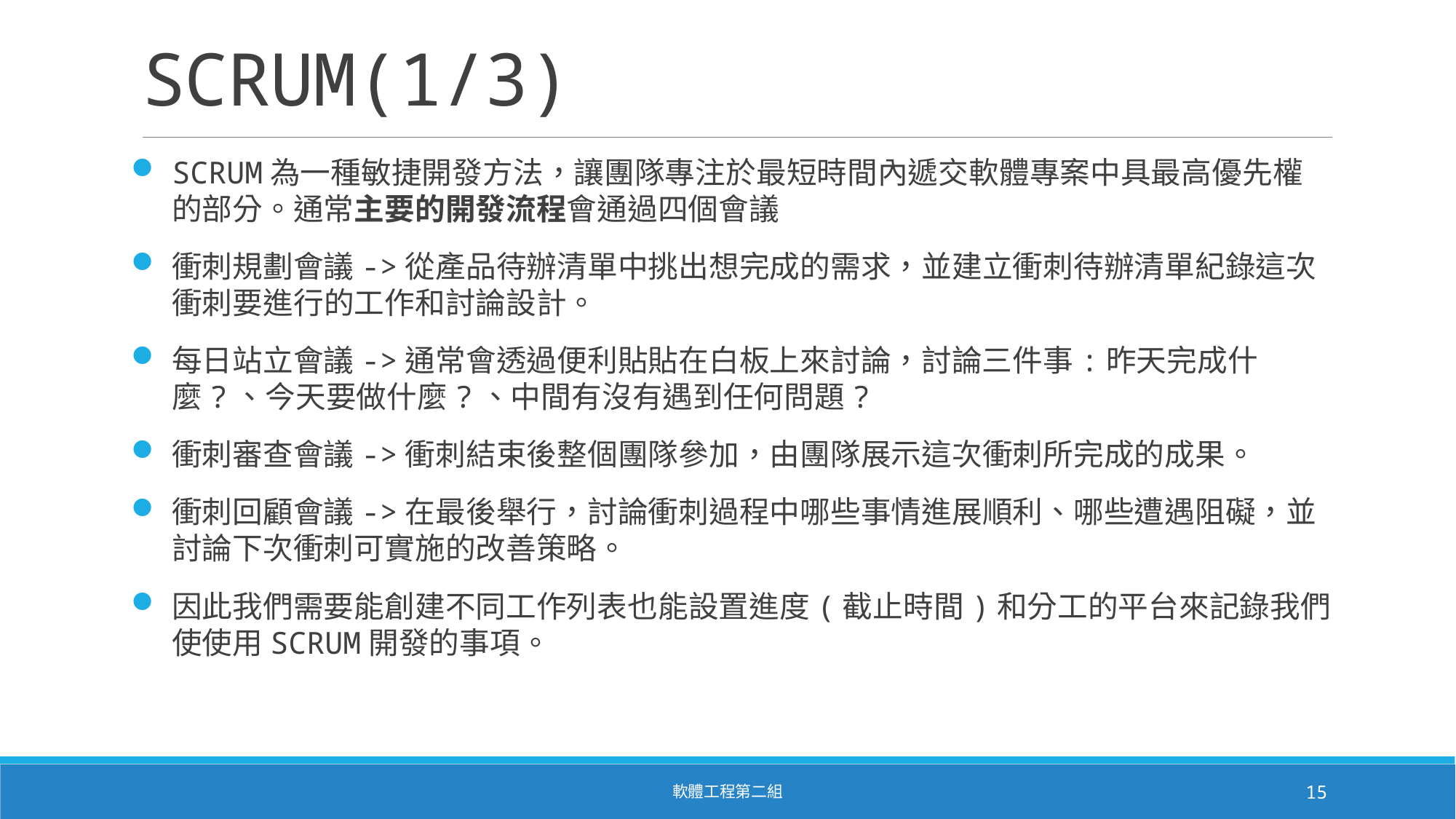

# SCRUM(1/3)
SCRUM為一種敏捷開發方法，讓團隊專注於最短時間內遞交軟體專案中具最高優先權的部分。通常主要的開發流程會通過四個會議
衝刺規劃會議->從產品待辦清單中挑出想完成的需求，並建立衝刺待辦清單紀錄這次衝刺要進行的工作和討論設計。
每日站立會議->通常會透過便利貼貼在白板上來討論，討論三件事:昨天完成什麼?、今天要做什麼?、中間有沒有遇到任何問題?
衝刺審查會議->衝刺結束後整個團隊參加，由團隊展示這次衝刺所完成的成果。
衝刺回顧會議->在最後舉行，討論衝刺過程中哪些事情進展順利、哪些遭遇阻礙，並討論下次衝刺可實施的改善策略。
因此我們需要能創建不同工作列表也能設置進度(截止時間)和分工的平台來記錄我們使使用SCRUM開發的事項。
軟體工程第二組
15